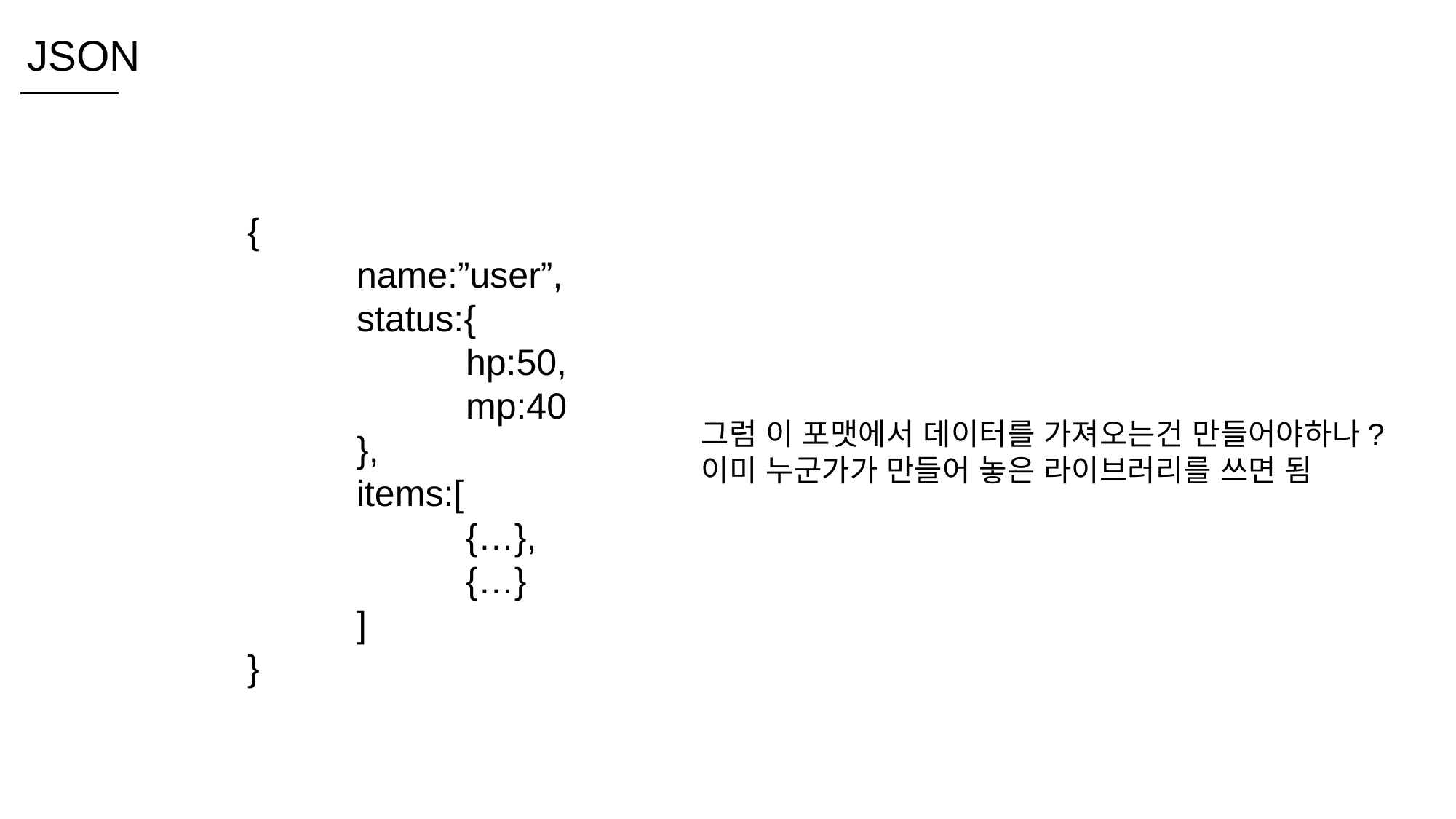

JSON
{
	name:”user”,
	status:{
		hp:50,
		mp:40
	},
	items:[
		{…},
		{…}
	]
}
그럼 이 포맷에서 데이터를 가져오는건 만들어야하나?
이미 누군가가 만들어 놓은 라이브러리를 쓰면 됨